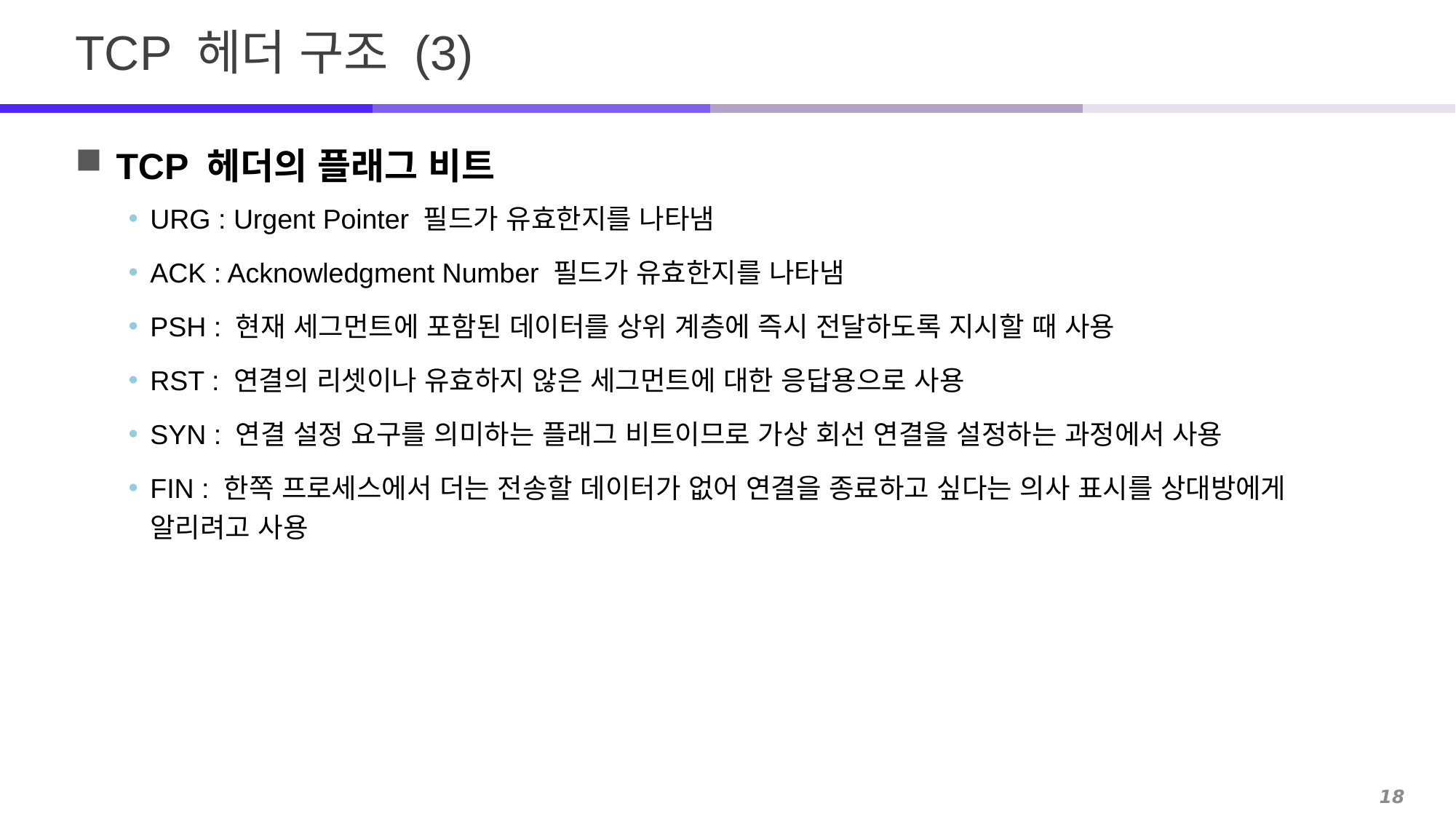

# TCP 헤더 구조 (3)
TCP 헤더의 플래그 비트
URG : Urgent Pointer 필드가 유효한지를 나타냄
ACK : Acknowledgment Number 필드가 유효한지를 나타냄
PSH : 현재 세그먼트에 포함된 데이터를 상위 계층에 즉시 전달하도록 지시할 때 사용
RST : 연결의 리셋이나 유효하지 않은 세그먼트에 대한 응답용으로 사용
SYN : 연결 설정 요구를 의미하는 플래그 비트이므로 가상 회선 연결을 설정하는 과정에서 사용
FIN : 한쪽 프로세스에서 더는 전송할 데이터가 없어 연결을 종료하고 싶다는 의사 표시를 상대방에게 알리려고 사용